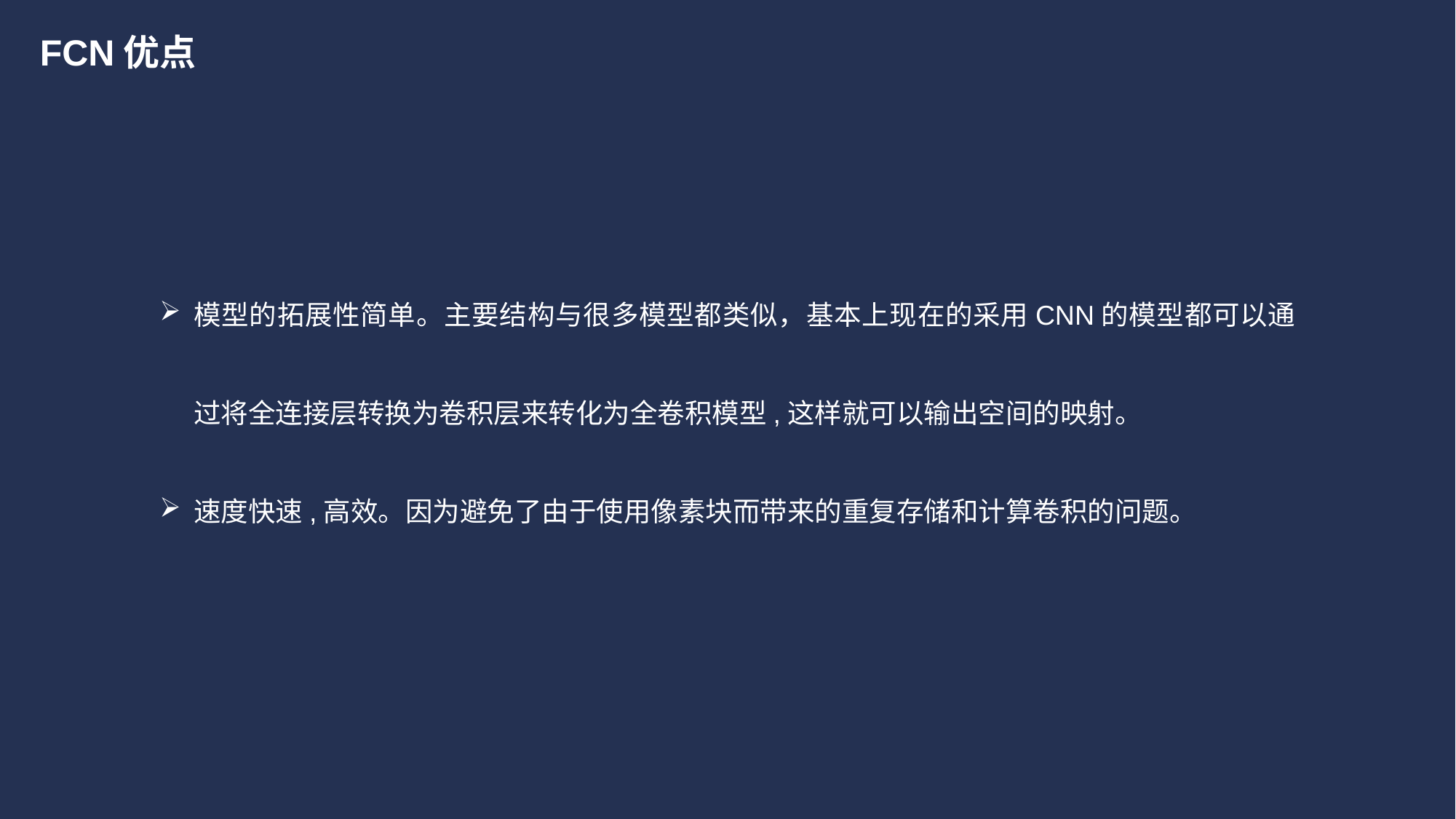

FCN优点
模型的拓展性简单。主要结构与很多模型都类似，基本上现在的采用CNN的模型都可以通过将全连接层转换为卷积层来转化为全卷积模型,这样就可以输出空间的映射。
速度快速,高效。因为避免了由于使用像素块而带来的重复存储和计算卷积的问题。